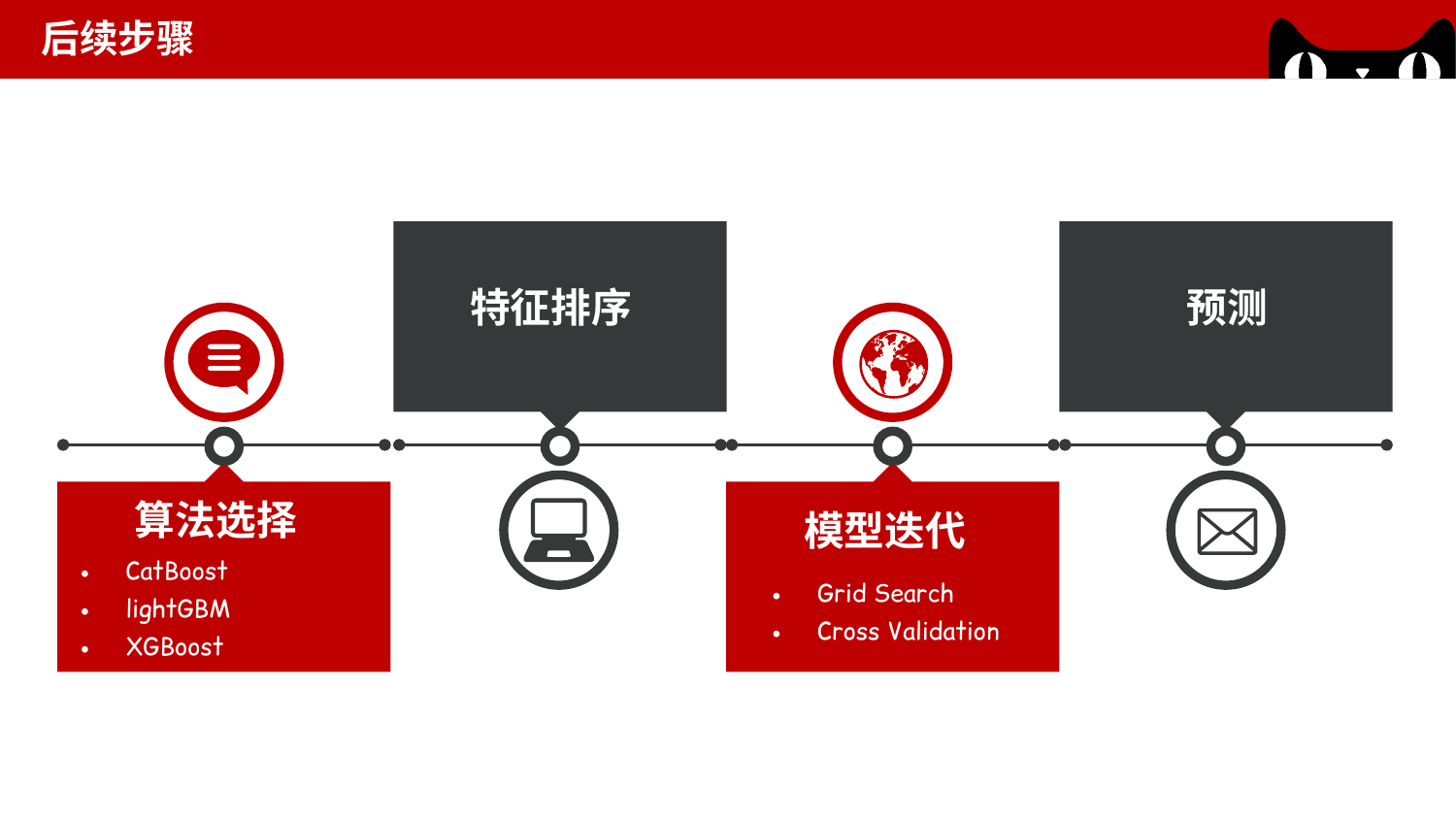

Goal and Hypothesis
后续步骤

特征排序
预测

算法选择
CatBoost
lightGBM
XGBoost

模型迭代
Grid Search
Cross Validation